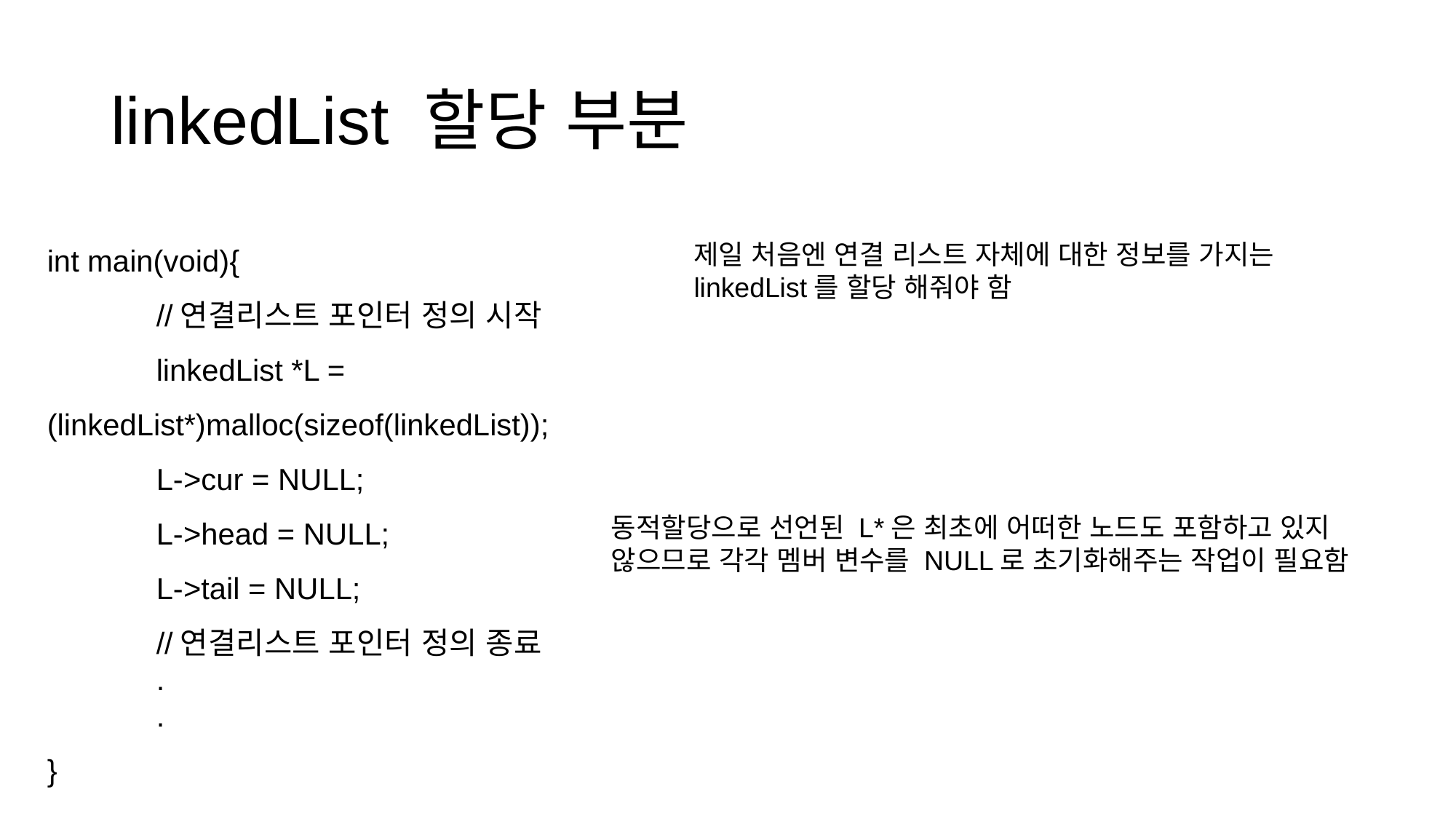

# linkedList 할당 부분
int main(void){
	//연결리스트 포인터 정의 시작
	linkedList *L = (linkedList*)malloc(sizeof(linkedList));
	L->cur = NULL;
	L->head = NULL;
	L->tail = NULL;
	//연결리스트 포인터 정의 종료
	.
	.
}
제일 처음엔 연결 리스트 자체에 대한 정보를 가지는 linkedList를 할당 해줘야 함
동적할당으로 선언된 L*은 최초에 어떠한 노드도 포함하고 있지 않으므로 각각 멤버 변수를 NULL로 초기화해주는 작업이 필요함